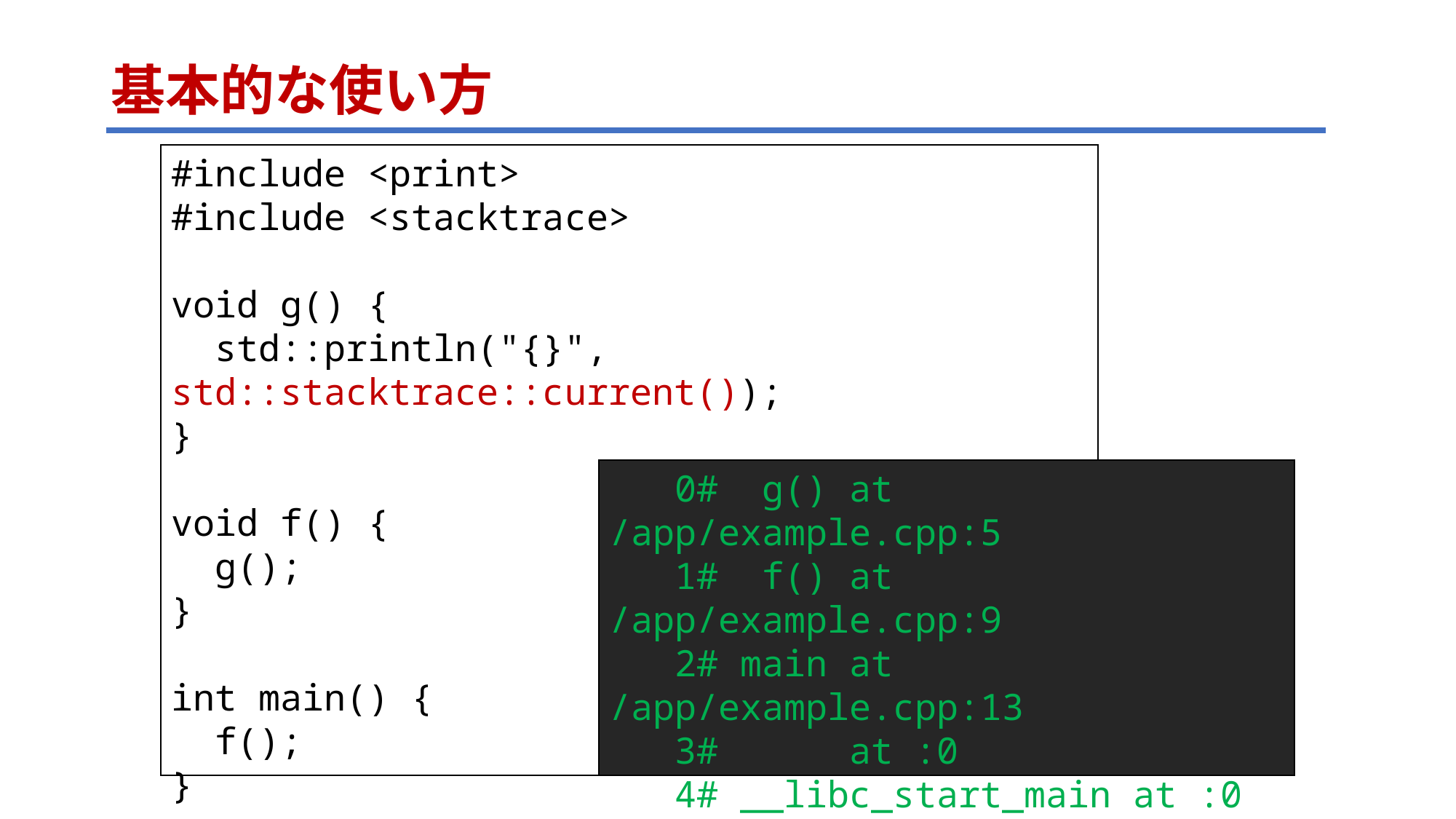

# 基本的な使い方
#include <print>
#include <stacktrace>

void g() {
  std::println("{}", std::stacktrace::current());
}

void f() {
  g();
}

int main() {
  f();
}
   0#  g() at /app/example.cpp:5
   1#  f() at /app/example.cpp:9
   2# main at /app/example.cpp:13
   3#      at :0
   4# __libc_start_main at :0
   5# _start at :0
   6#